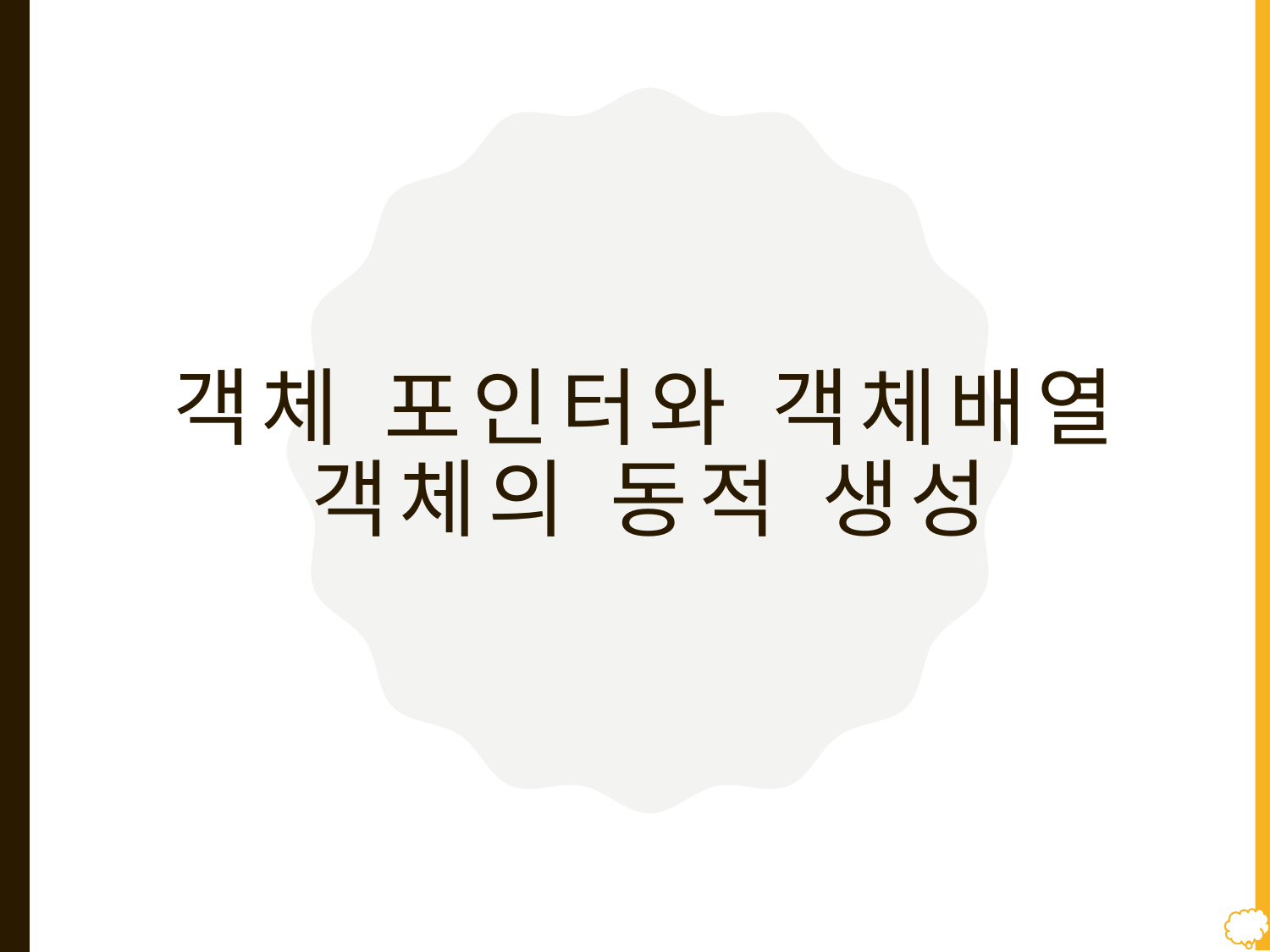

# 객체 포인터와 객체배열 객체의 동적 생성